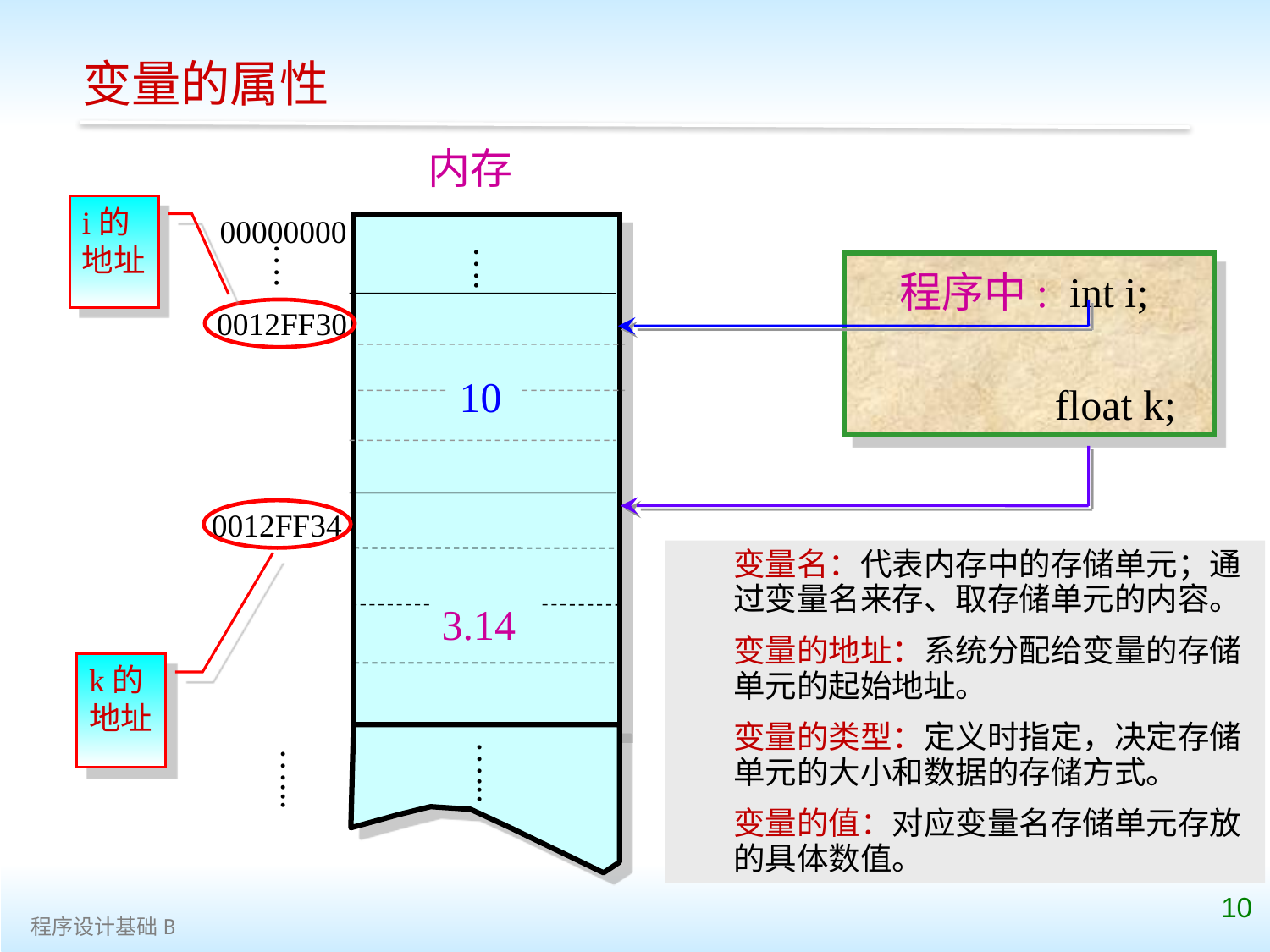

变量的属性
内存
00000000
….
0012FF30
0012FF34
…...

….

…...
i的
地址

程序中:  int i;

                  float k;

i
i
10

k的地址
变量名：代表内存中的存储单元；通过变量名来存、取存储单元的内容。
变量的地址：系统分配给变量的存储单元的起始地址。
变量的类型：定义时指定，决定存储单元的大小和数据的存储方式。
变量的值：对应变量名存储单元存放的具体数值。
k
3.14
10